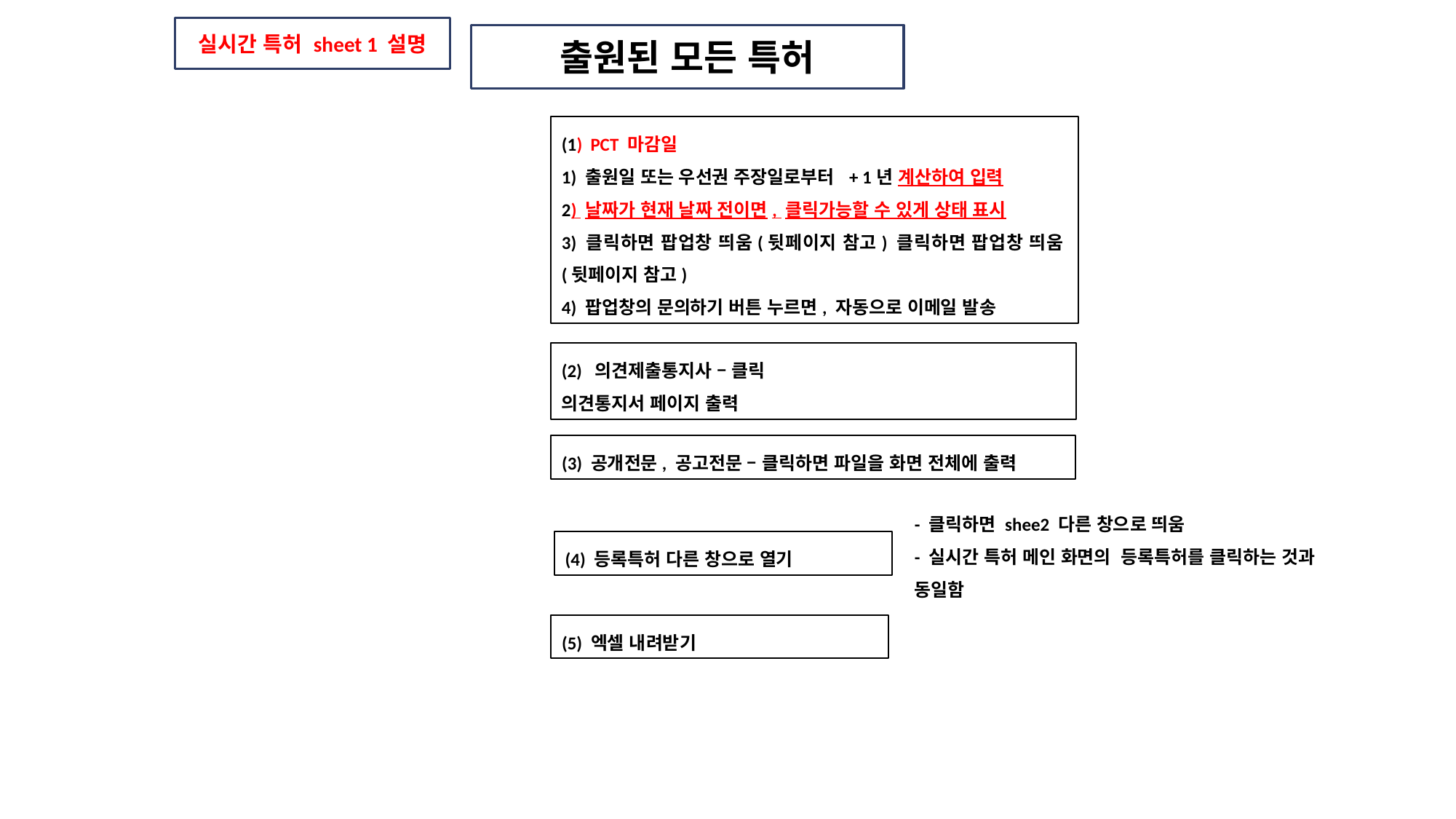

실시간 특허 sheet 1 설명
출원된 모든 특허
(1)  PCT 마감일
1) 출원일 또는 우선권 주장일로부터  + 1년 계산하여 입력
2) 날짜가 현재 날짜 전이면, 클릭가능할 수 있게 상태 표시
3) 클릭하면 팝업창 띄움(뒷페이지 참고) 클릭하면 팝업창 띄움(뒷페이지 참고)
4) 팝업창의 문의하기 버튼 누르면, 자동으로 이메일 발송
(2)  의견제출통지사 – 클릭
의견통지서 페이지 출력
(3) 공개전문, 공고전문 – 클릭하면 파일을 화면 전체에 출력
- 클릭하면 shee2 다른 창으로 띄움
- 실시간 특허 메인 화면의  등록특허를 클릭하는 것과
동일함
(4) 등록특허 다른 창으로 열기
(5) 엑셀 내려받기